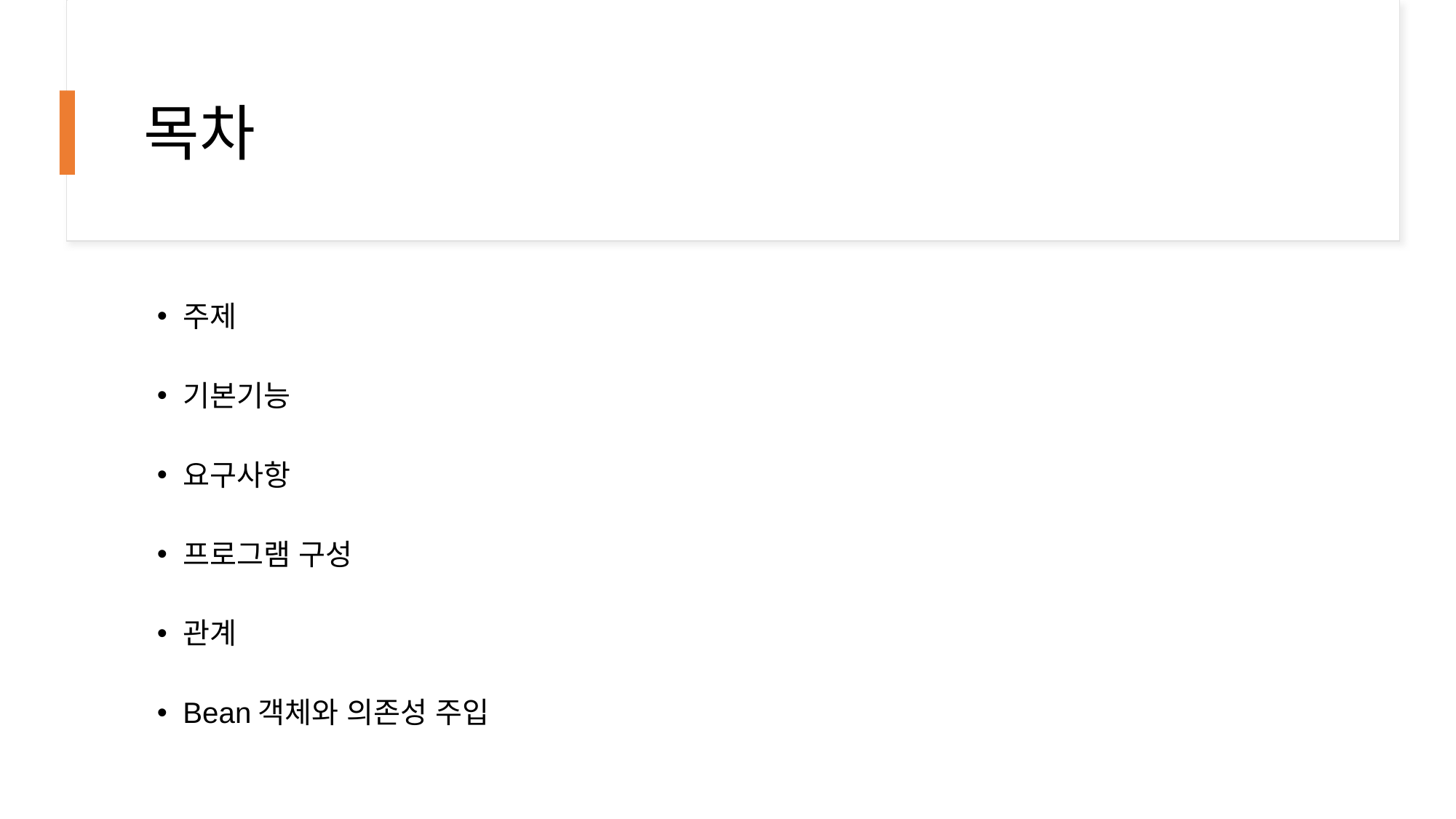

# 목차

주제

기본기능

요구사항

프로그램 구성

관계

Bean객체와 의존성 주입